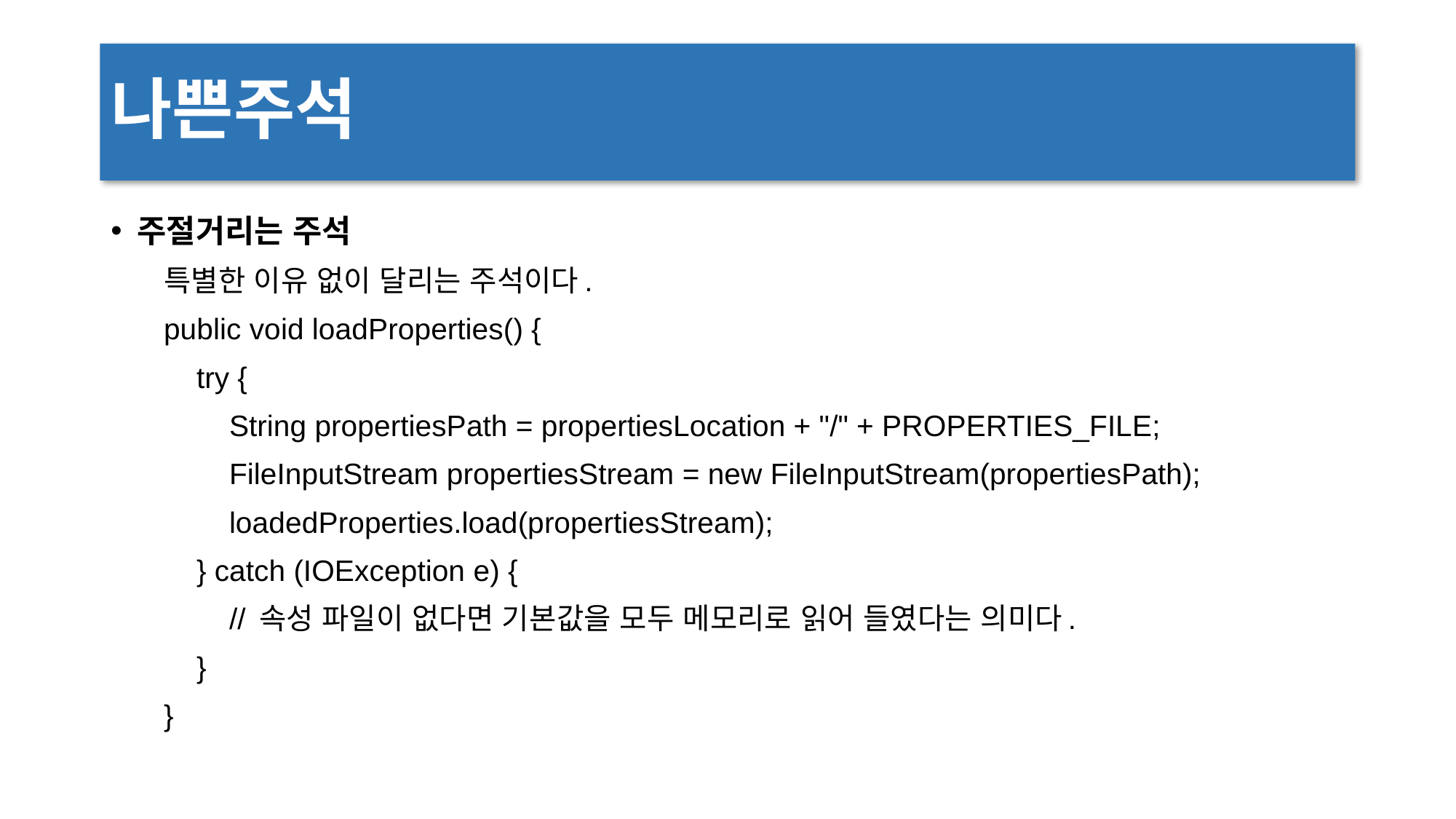

# 나쁜주석
주절거리는 주석
특별한 이유 없이 달리는 주석이다.
public void loadProperties() {
    try {
        String propertiesPath = propertiesLocation + "/" + PROPERTIES_FILE;
        FileInputStream propertiesStream = new FileInputStream(propertiesPath);
        loadedProperties.load(propertiesStream);
    } catch (IOException e) {
        // 속성 파일이 없다면 기본값을 모두 메모리로 읽어 들였다는 의미다.
    }
}